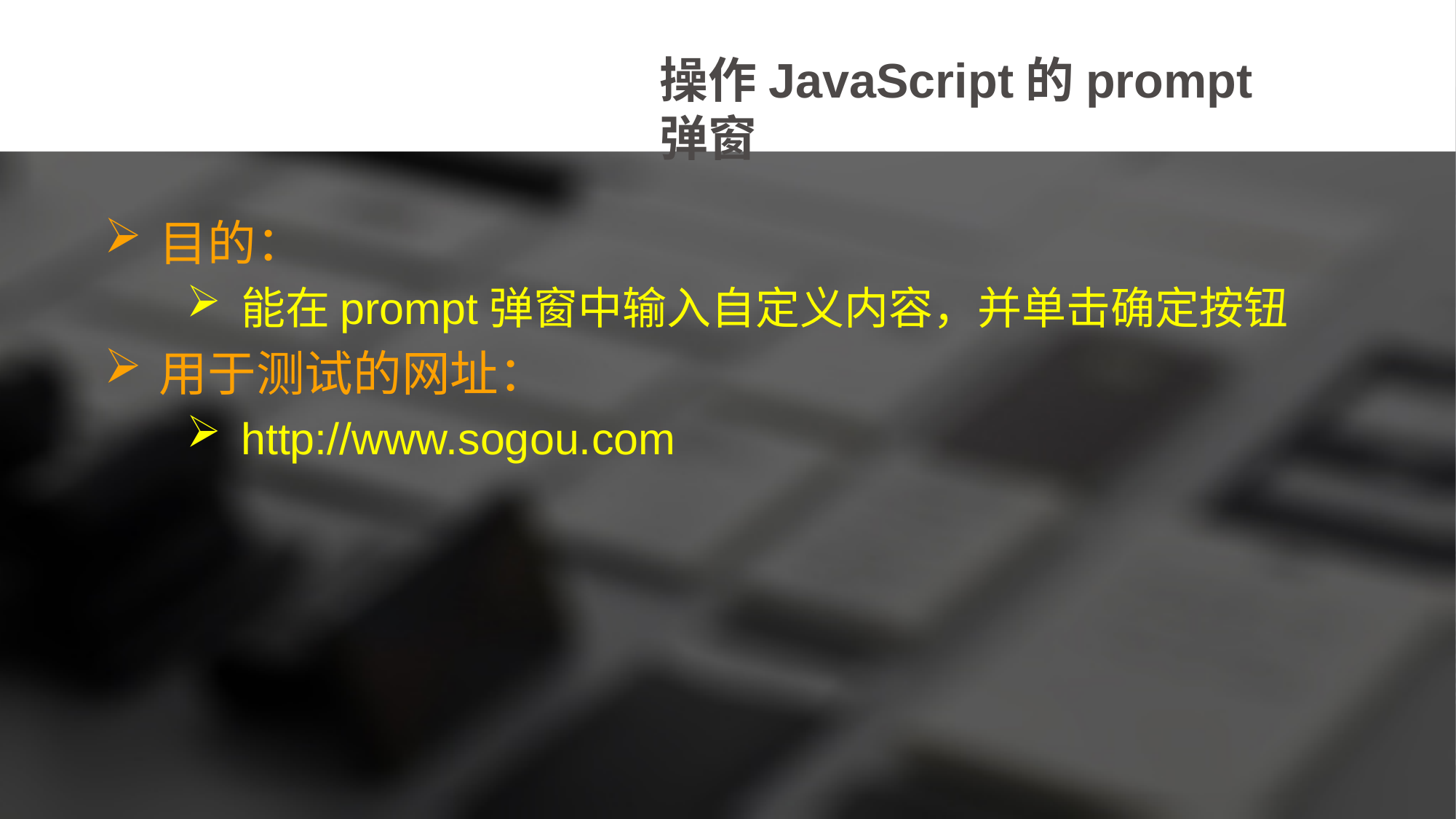

操作JavaScript的prompt弹窗
目的：
能在prompt弹窗中输入自定义内容，并单击确定按钮
用于测试的网址：
http://www.sogou.com